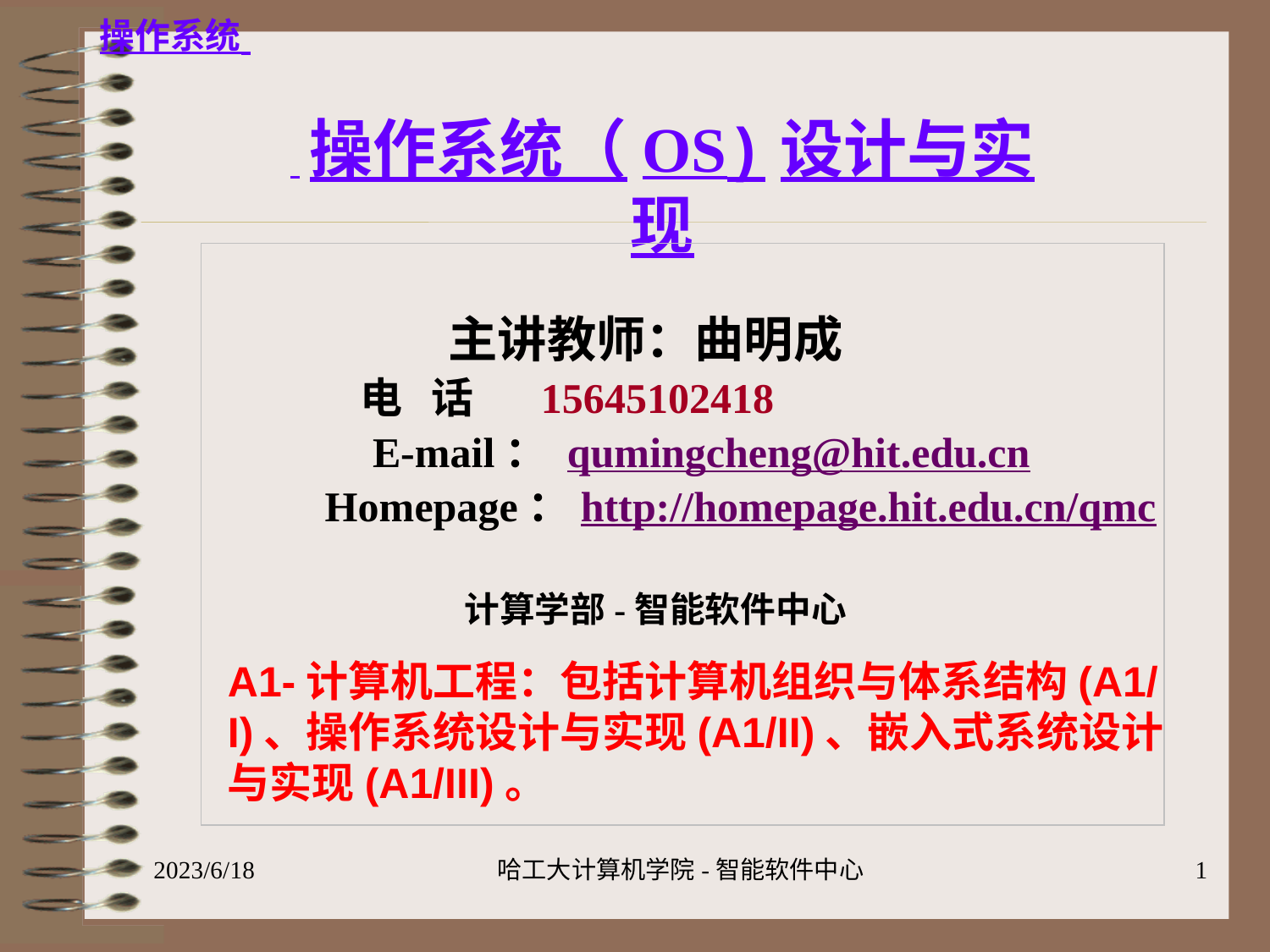

# 操作系统（OS)设计与实现

                                    主讲教师：曲明成
                     电   话      15645102418
                     E-mail： qumingcheng@hit.edu.cn
		Homepage：http://homepage.hit.edu.cn/qmc

                                      计算学部-智能软件中心

A1-计算机工程：包括计算机组织与体系结构(A1/I)、操作系统设计与实现(A1/II)、嵌入式系统设计与实现(A1/III)。
2023/6/18
哈工大计算机学院-智能软件中心
1